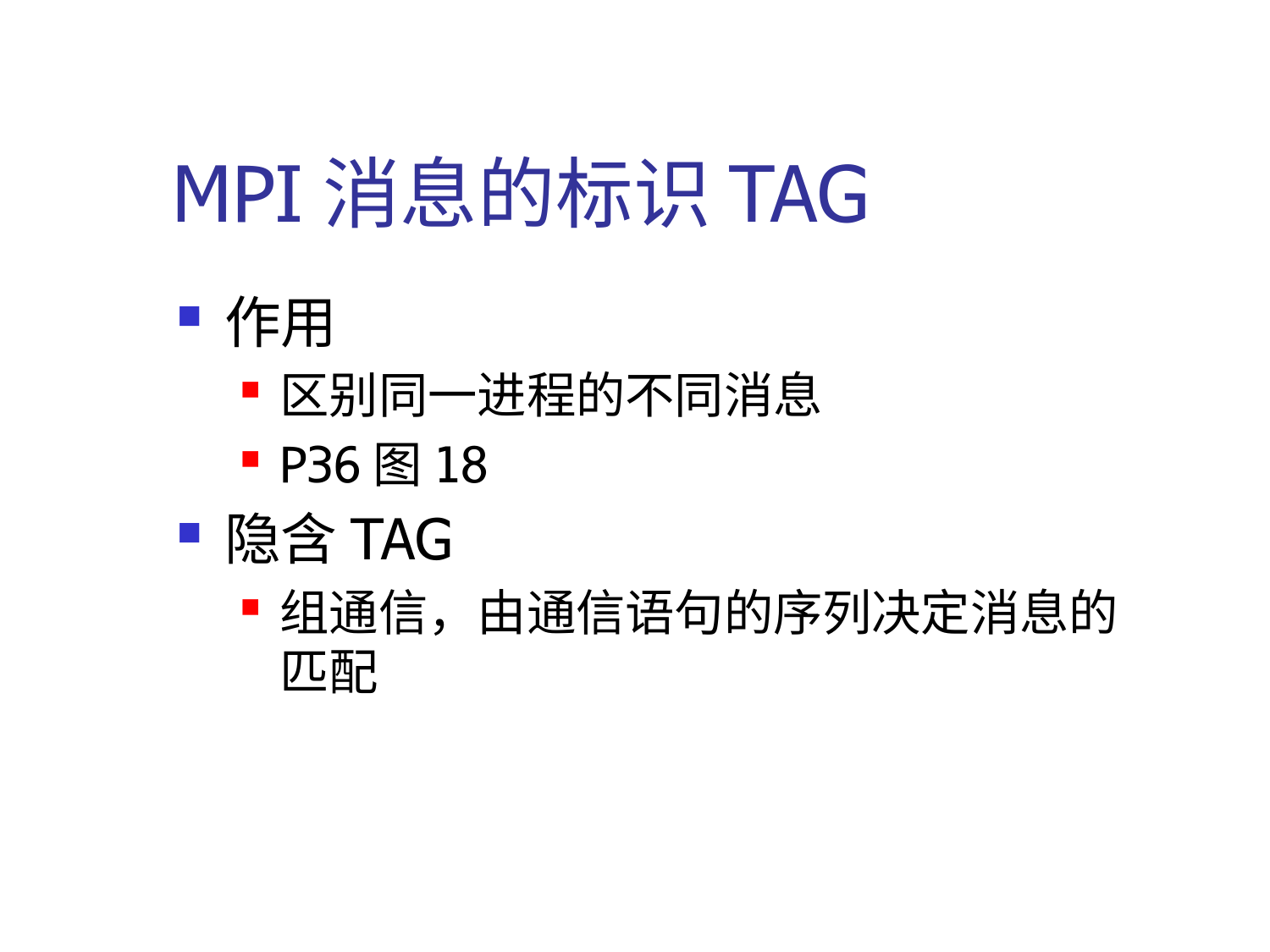

# MPI消息的标识TAG
作用
区别同一进程的不同消息
P36图18
隐含TAG
组通信，由通信语句的序列决定消息的匹配